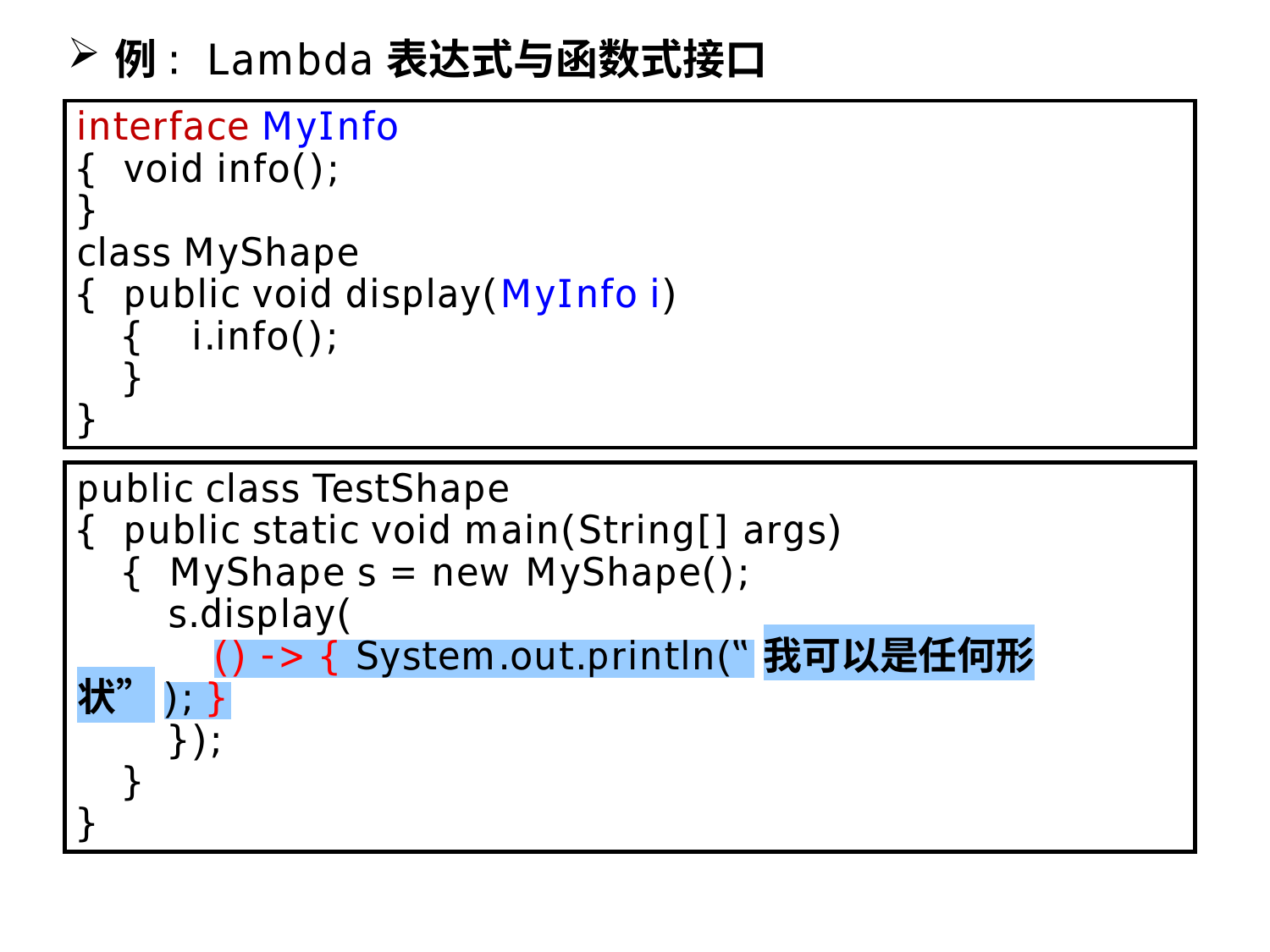

例:  Lambda表达式与函数式接口
interface MyInfo
{  void info();
}
class MyShape
{  public void display(MyInfo i)
    {    i.info();
    }
}
public class TestShape
{  public static void main(String[] args)
    {  MyShape s = new MyShape();
        s.display(
            () -> { System.out.println(“我可以是任何形状”); }
        });
    }
}